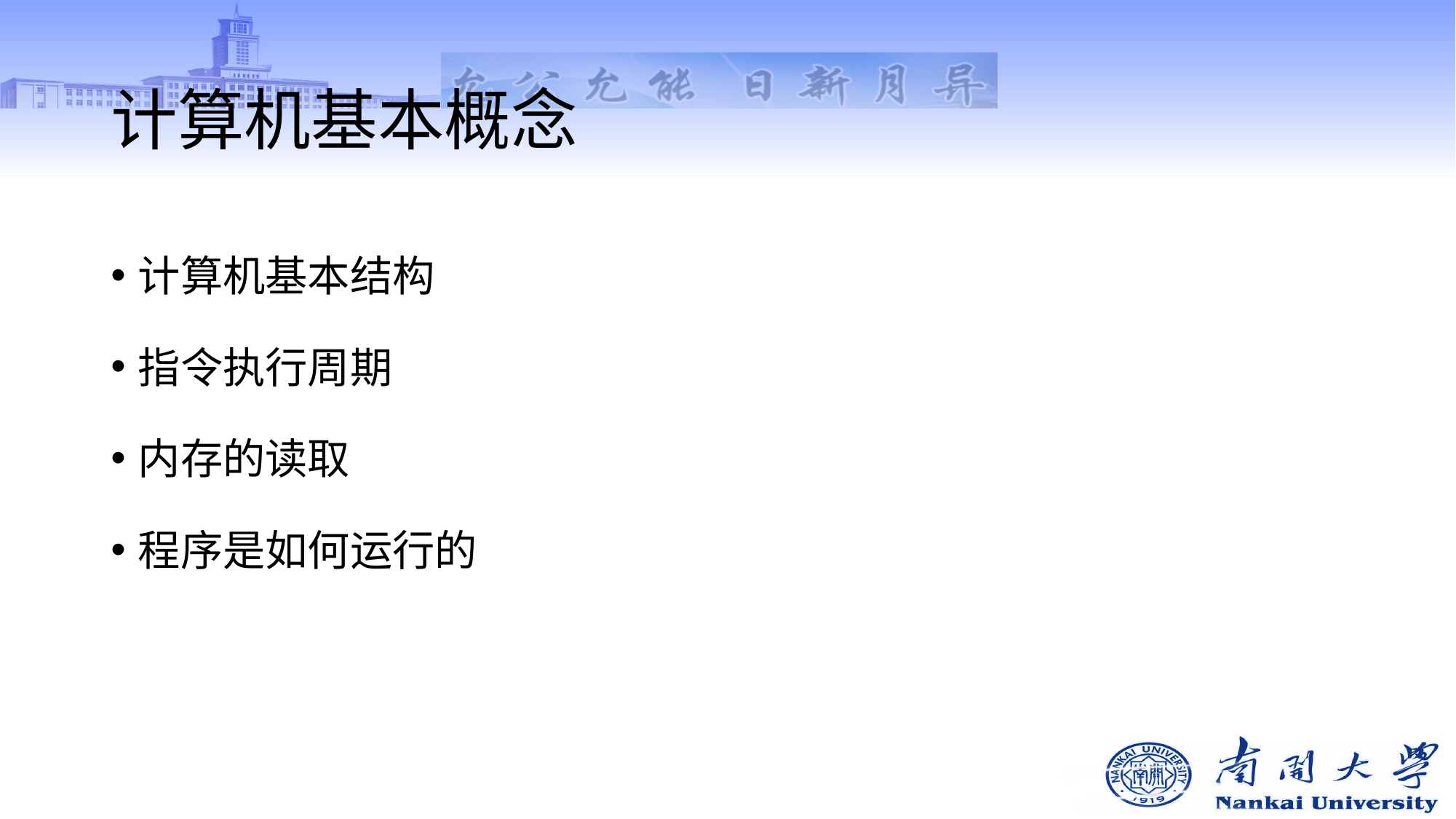

# 计算机基本概念
计算机基本结构
指令执行周期
内存的读取
程序是如何运行的